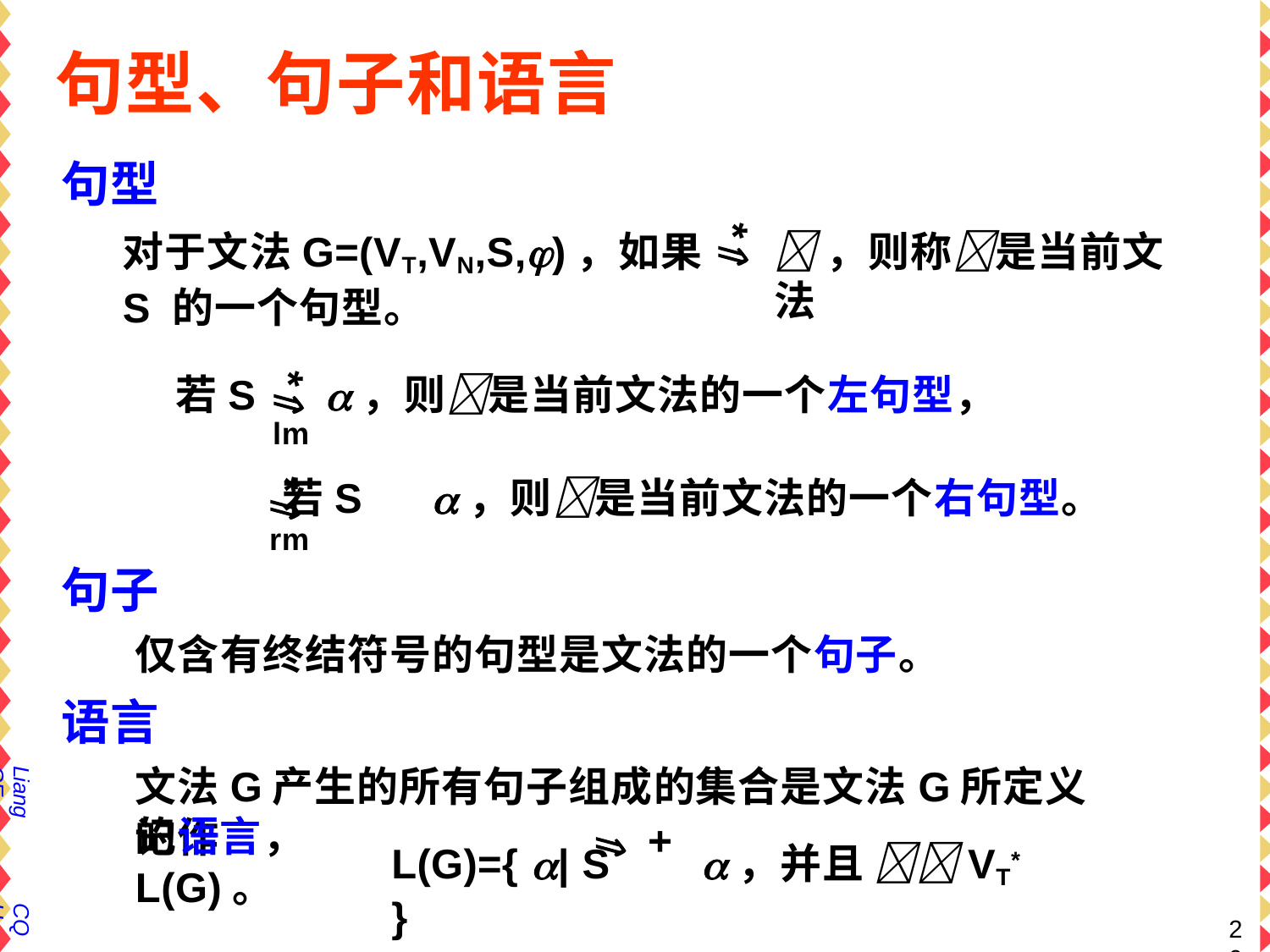

# 句型、句子和语言
句型
对于文法G=(VT,VN,S,ϕ)，如果S 的一个句型。
*⇑
α，则称α是当前文法
*⇑
若S	α，则α是当前文法的一个左句型，
lm
若S	α，则α是当前文法的一个右句型。
rm
句子
仅含有终结符号的句型是文法的一个句子。
语言
文法G产生的所有句子组成的集合是文法G所定义的语言，
*⇑
Liang GE
记作L(G)。
+⇑
L(G)={ α| S	α，并且 α∈VT* }
CQU
20